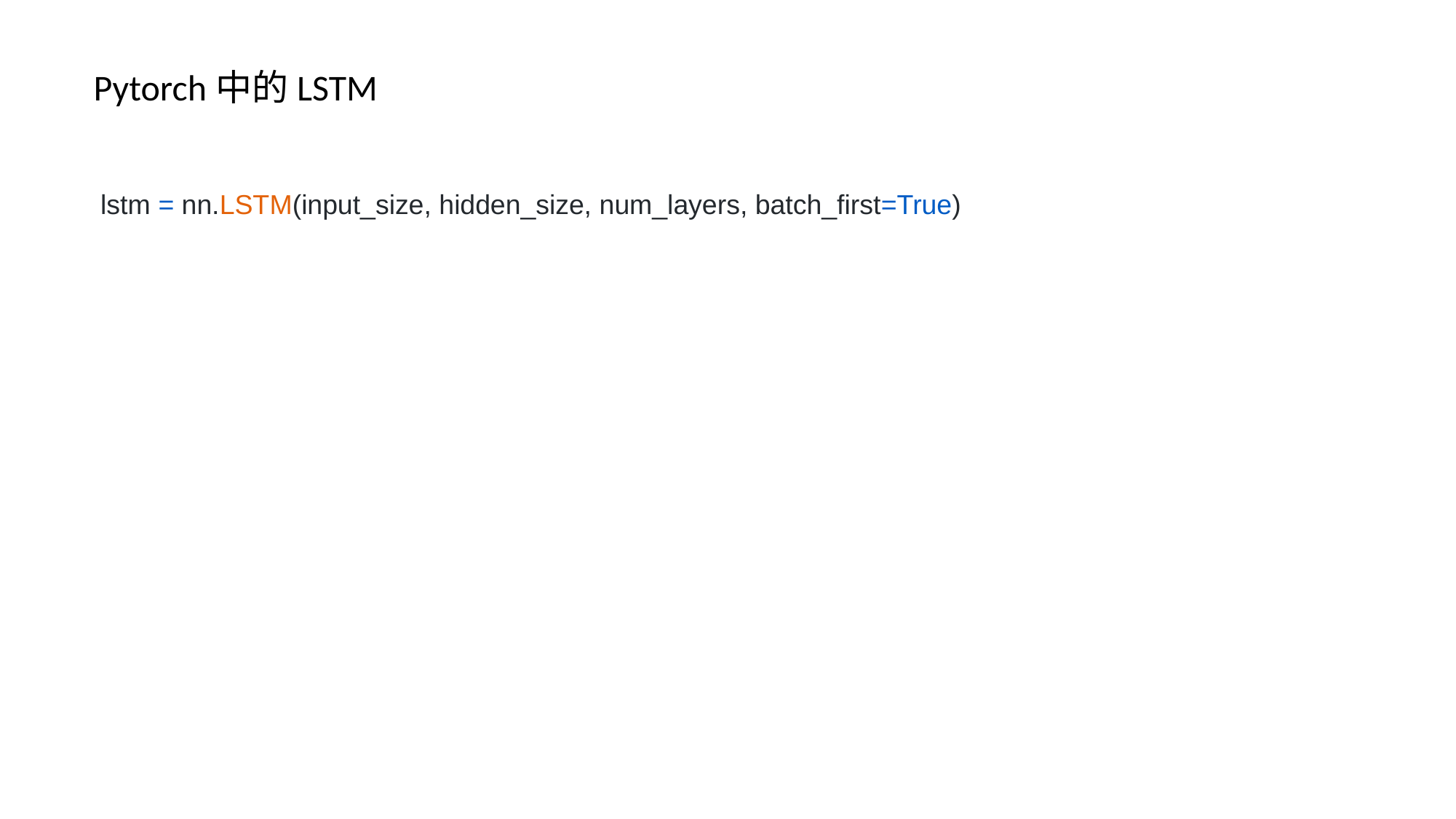

Pytorch中的LSTM
lstm = nn.LSTM(input_size, hidden_size, num_layers, batch_first=True)